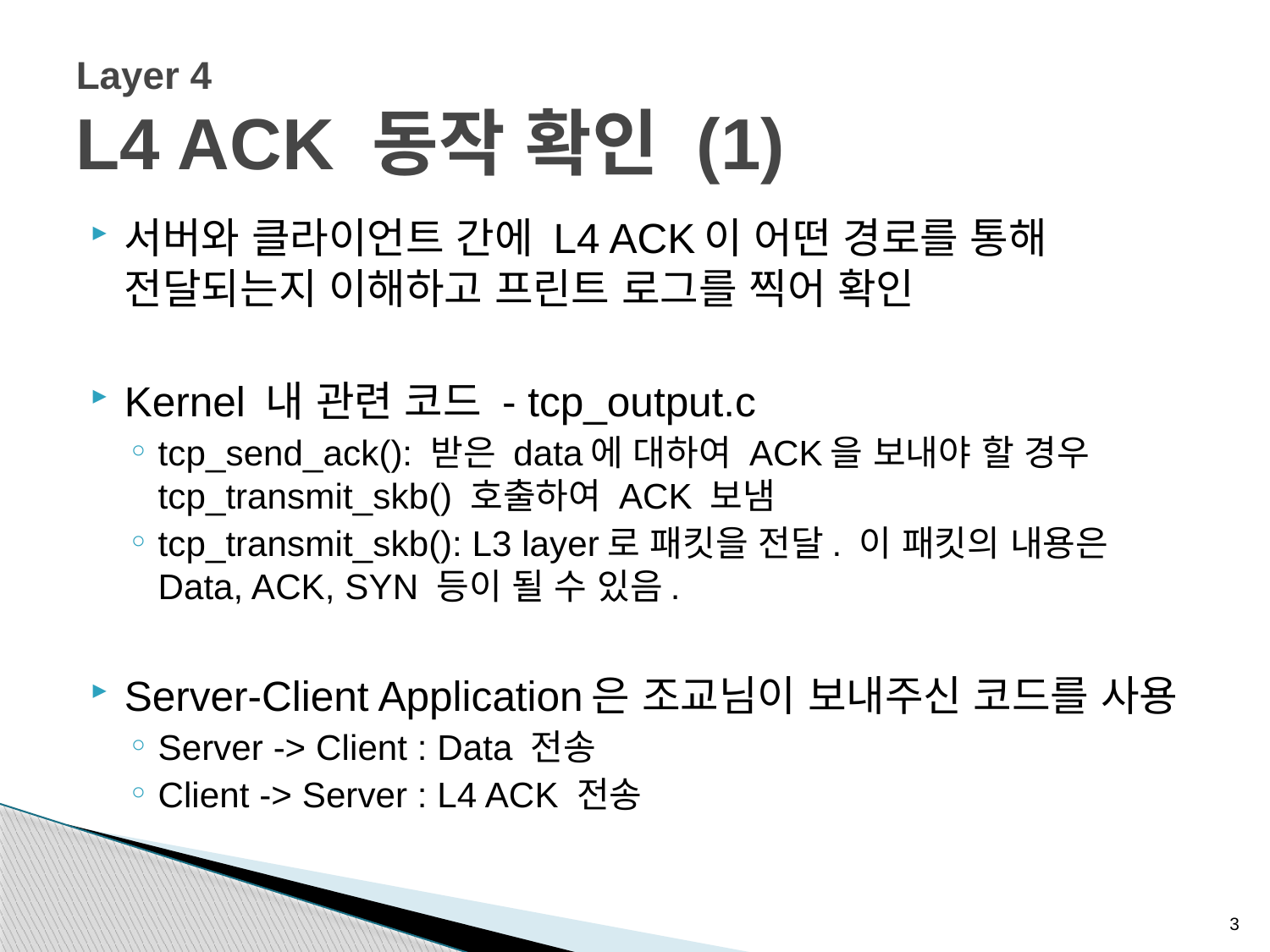

# Layer 4 L4 ACK 동작 확인 (1)
서버와 클라이언트 간에 L4 ACK이 어떤 경로를 통해 전달되는지 이해하고 프린트 로그를 찍어 확인

Kernel 내 관련 코드 - tcp_output.c
tcp_send_ack(): 받은 data에 대하여 ACK을 보내야 할 경우 tcp_transmit_skb() 호출하여 ACK 보냄
tcp_transmit_skb(): L3 layer로 패킷을 전달. 이 패킷의 내용은 Data, ACK, SYN 등이 될 수 있음.

Server-Client Application은 조교님이 보내주신 코드를 사용
Server -> Client : Data 전송
Client -> Server : L4 ACK 전송

3